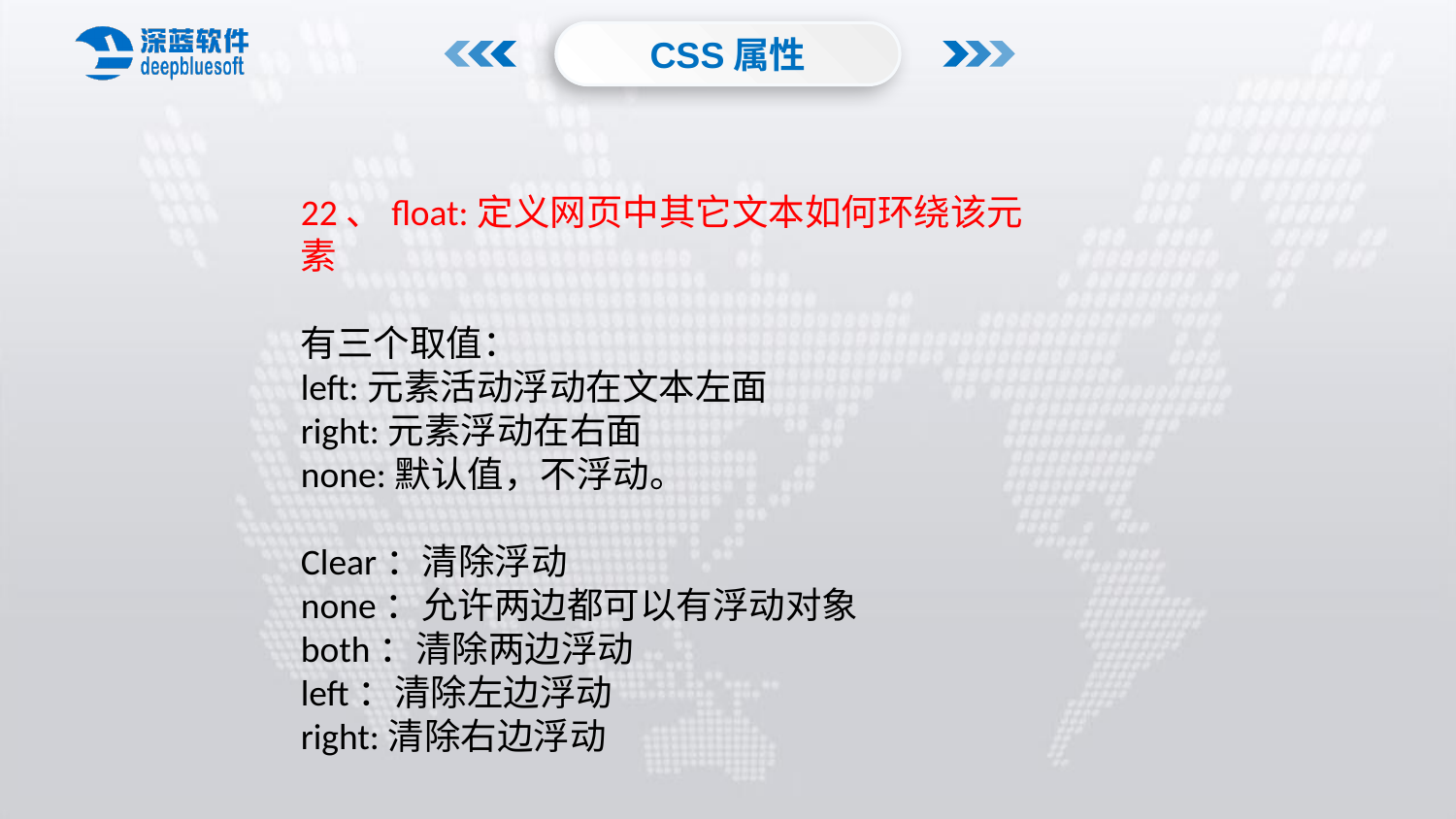

CSS属性

22、float:定义网页中其它文本如何环绕该元素

有三个取值：
left:元素活动浮动在文本左面
right:元素浮动在右面
none:默认值，不浮动。

Clear：清除浮动
none：允许两边都可以有浮动对象
both：清除两边浮动
left：清除左边浮动
right:清除右边浮动